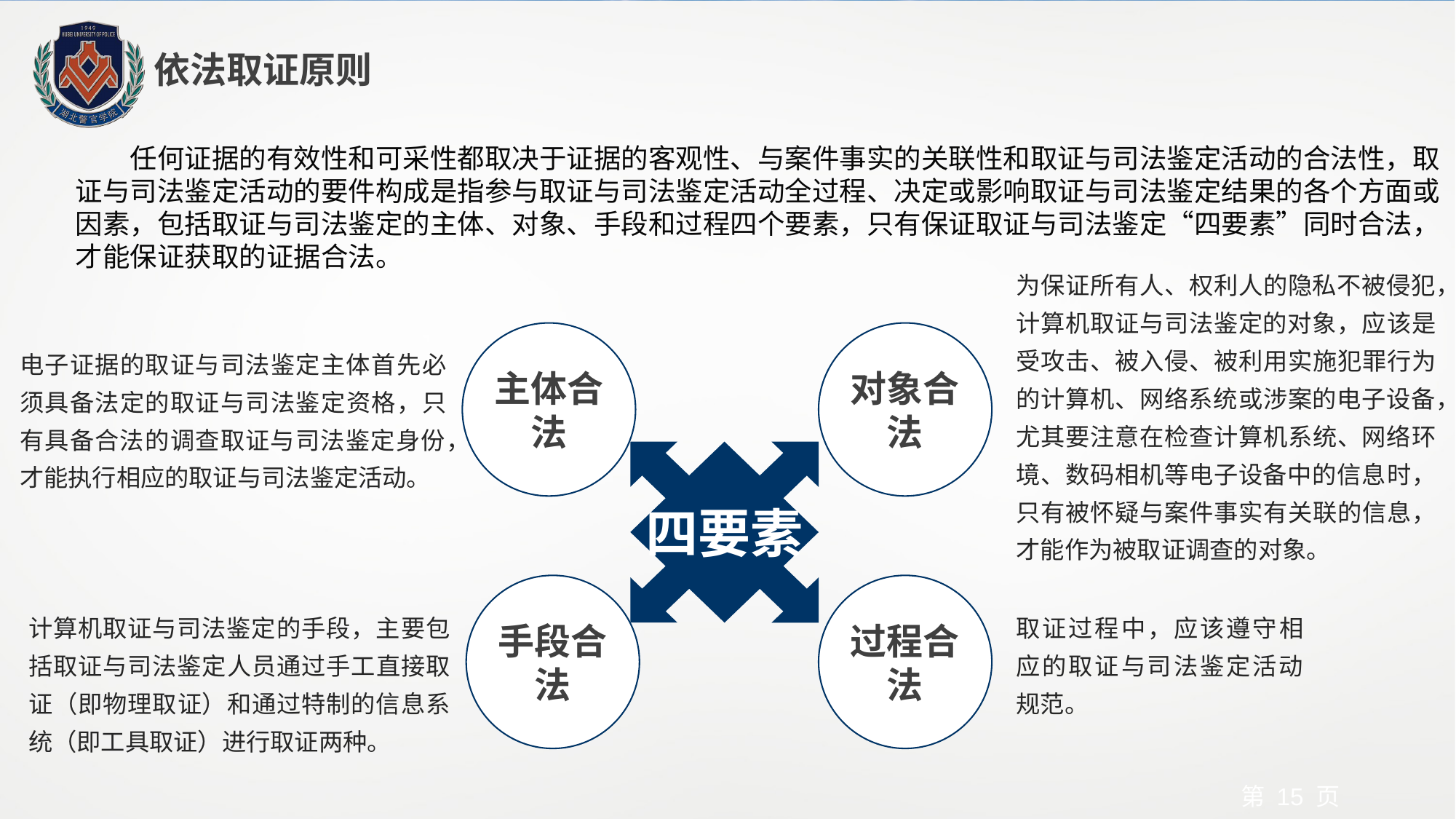

依法取证原则
　　任何证据的有效性和可采性都取决于证据的客观性、与案件事实的关联性和取证与司法鉴定活动的合法性，取证与司法鉴定活动的要件构成是指参与取证与司法鉴定活动全过程、决定或影响取证与司法鉴定结果的各个方面或因素，包括取证与司法鉴定的主体、对象、手段和过程四个要素，只有保证取证与司法鉴定“四要素”同时合法，才能保证获取的证据合法。
为保证所有人、权利人的隐私不被侵犯，计算机取证与司法鉴定的对象，应该是受攻击、被入侵、被利用实施犯罪行为的计算机、网络系统或涉案的电子设备，尤其要注意在检查计算机系统、网络环境、数码相机等电子设备中的信息时，只有被怀疑与案件事实有关联的信息，才能作为被取证调查的对象。
主体合法
对象合法
电子证据的取证与司法鉴定主体首先必须具备法定的取证与司法鉴定资格，只有具备合法的调查取证与司法鉴定身份，才能执行相应的取证与司法鉴定活动。
四要素
手段合法
过程合法
计算机取证与司法鉴定的手段，主要包括取证与司法鉴定人员通过手工直接取证（即物理取证）和通过特制的信息系统（即工具取证）进行取证两种。
取证过程中，应该遵守相应的取证与司法鉴定活动规范。